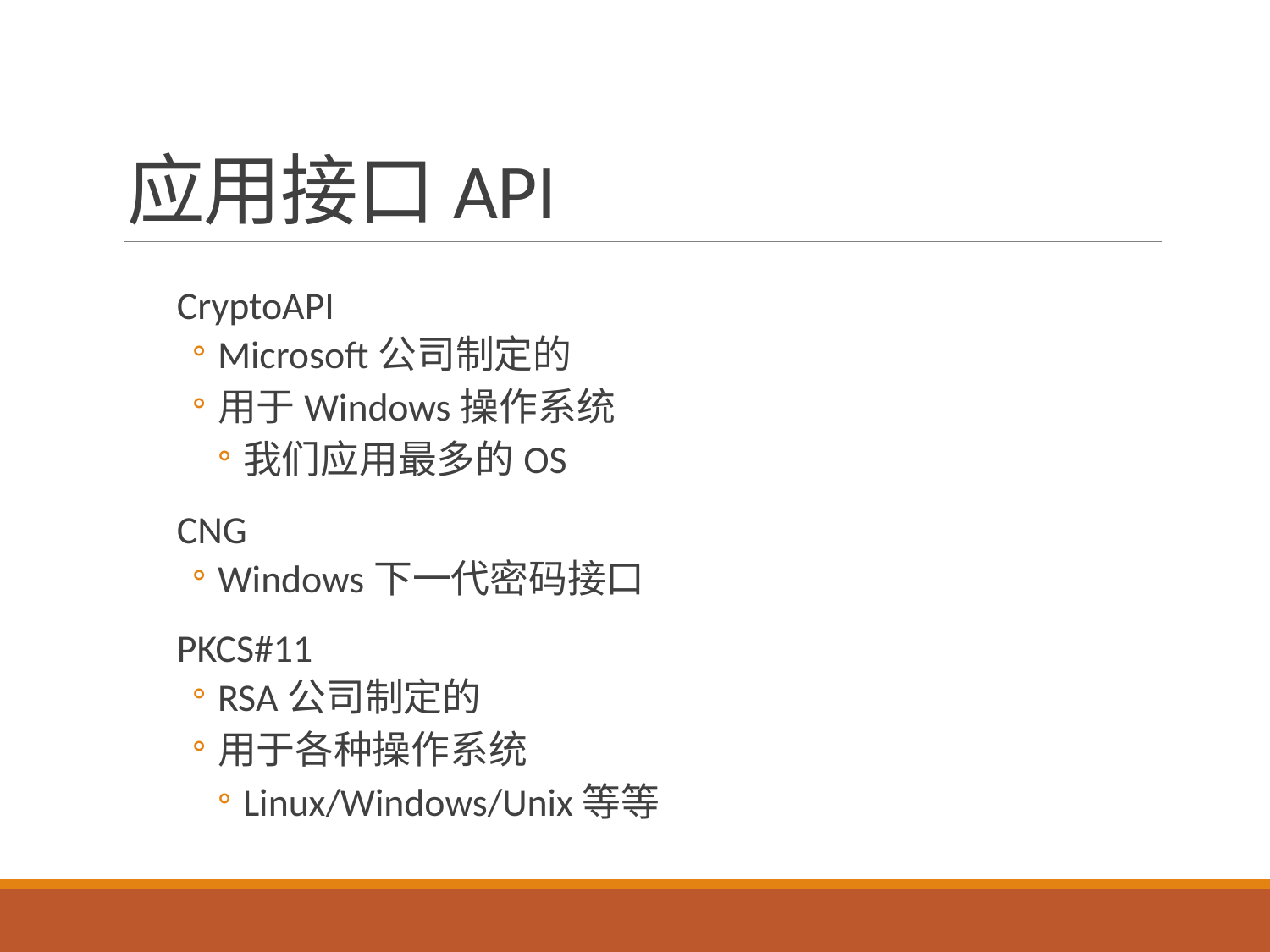

# 应用接口API
CryptoAPI
Microsoft公司制定的
用于Windows操作系统
我们应用最多的OS
CNG
Windows下一代密码接口
PKCS#11
RSA公司制定的
用于各种操作系统
Linux/Windows/Unix等等
14